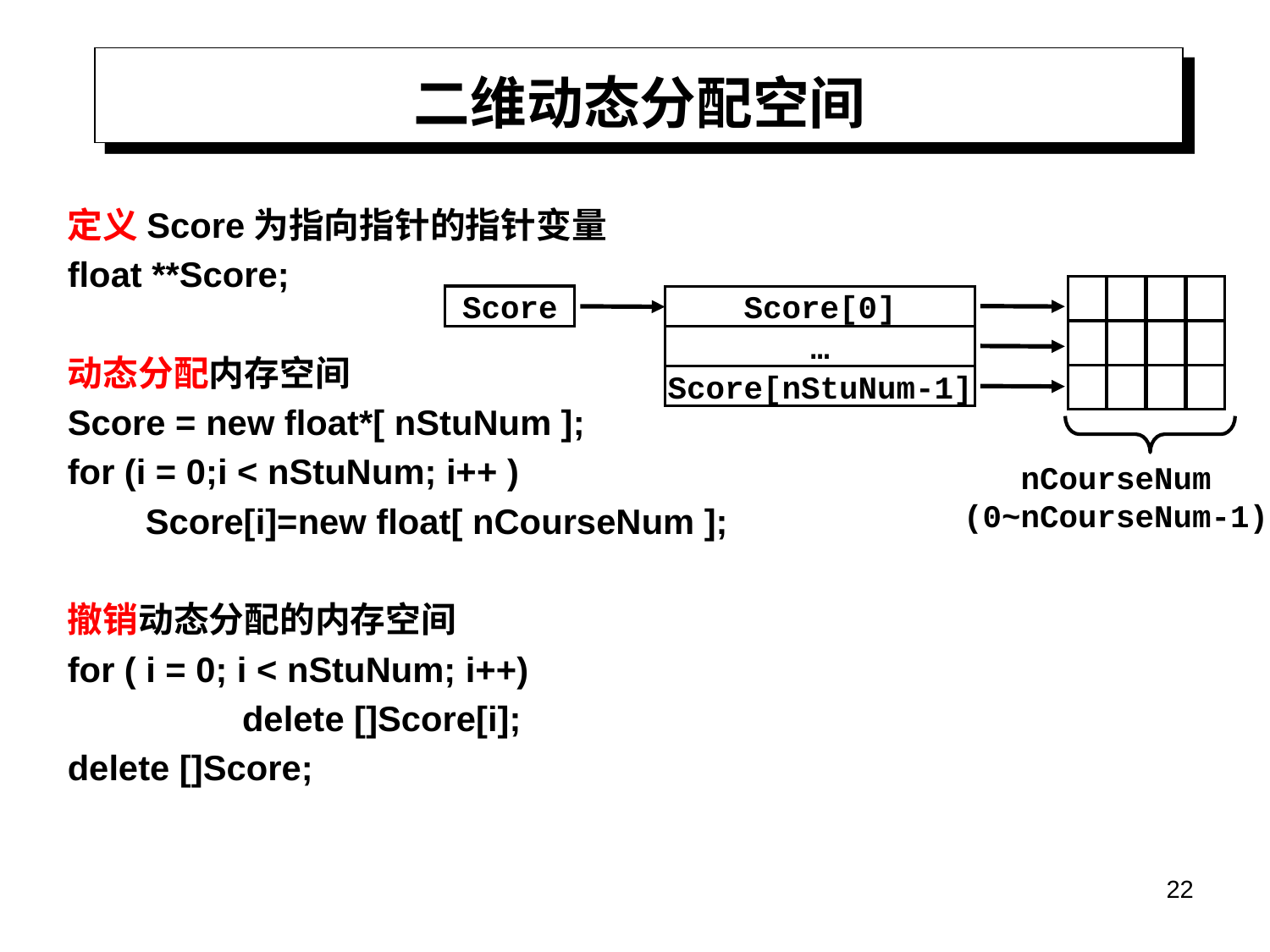

# 二维动态分配空间
定义Score为指向指针的指针变量
float **Score;

动态分配内存空间
Score = new float*[ nStuNum ];
for (i = 0;i < nStuNum; i++ )
        Score[i]=new float[ nCourseNum ];

撤销动态分配的内存空间
for ( i = 0; i < nStuNum; i++)
		delete []Score[i];
delete []Score;

Score
Score[0]
…
Score[nStuNum-1]

nCourseNum
(0~nCourseNum-1)
22